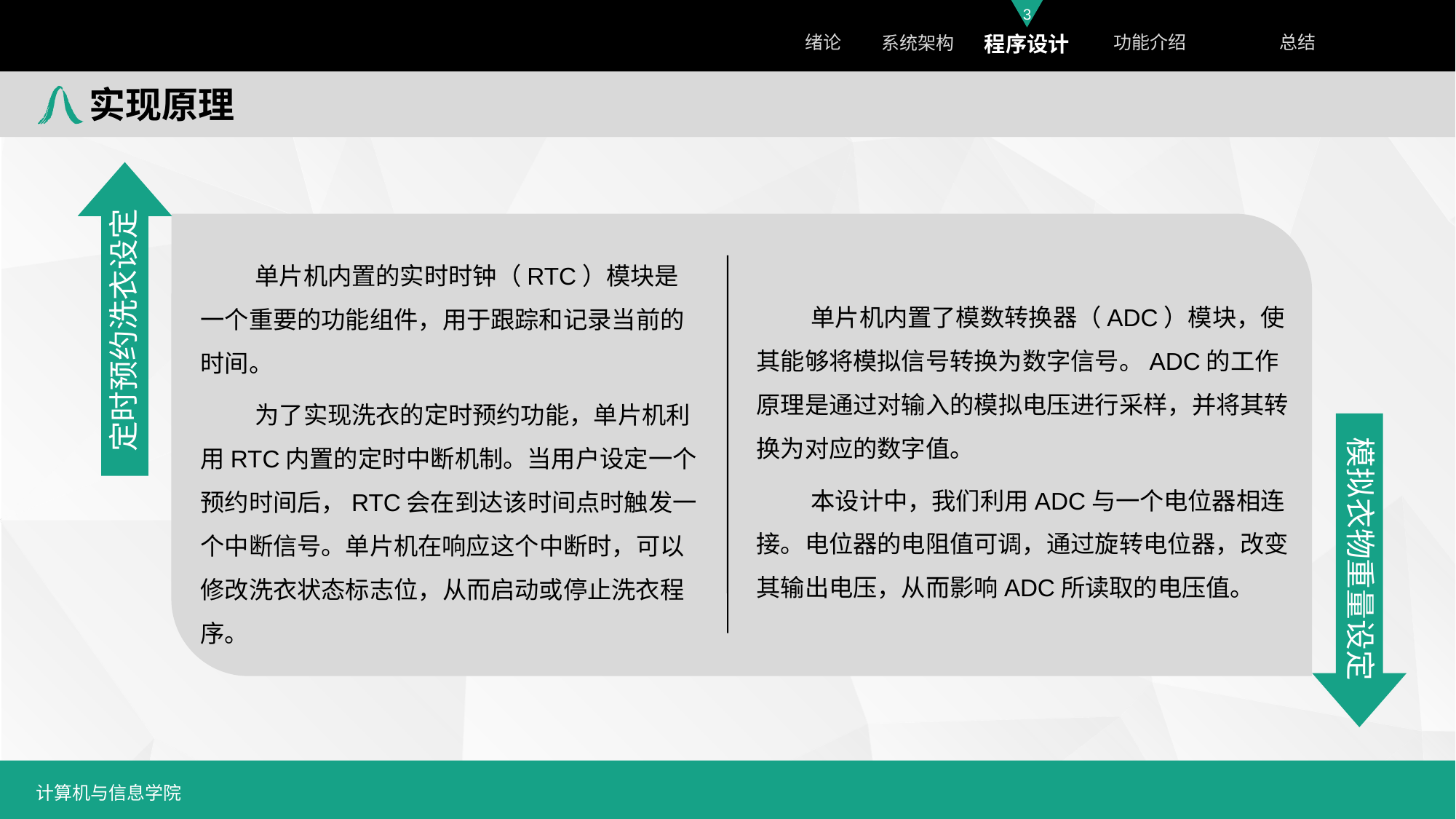

实现原理

单片机内置了模数转换器（ADC）模块，使其能够将模拟信号转换为数字信号。ADC的工作原理是通过对输入的模拟电压进行采样，并将其转换为对应的数字值。
本设计中，我们利用ADC与一个电位器相连接。电位器的电阻值可调，通过旋转电位器，改变其输出电压，从而影响ADC所读取的电压值。

定时预约洗衣设定
单片机内置的实时时钟（RTC）模块是一个重要的功能组件，用于跟踪和记录当前的时间。
为了实现洗衣的定时预约功能，单片机利用RTC内置的定时中断机制。当用户设定一个预约时间后，RTC会在到达该时间点时触发一个中断信号。单片机在响应这个中断时，可以修改洗衣状态标志位，从而启动或停止洗衣程序。
模拟衣物重量设定